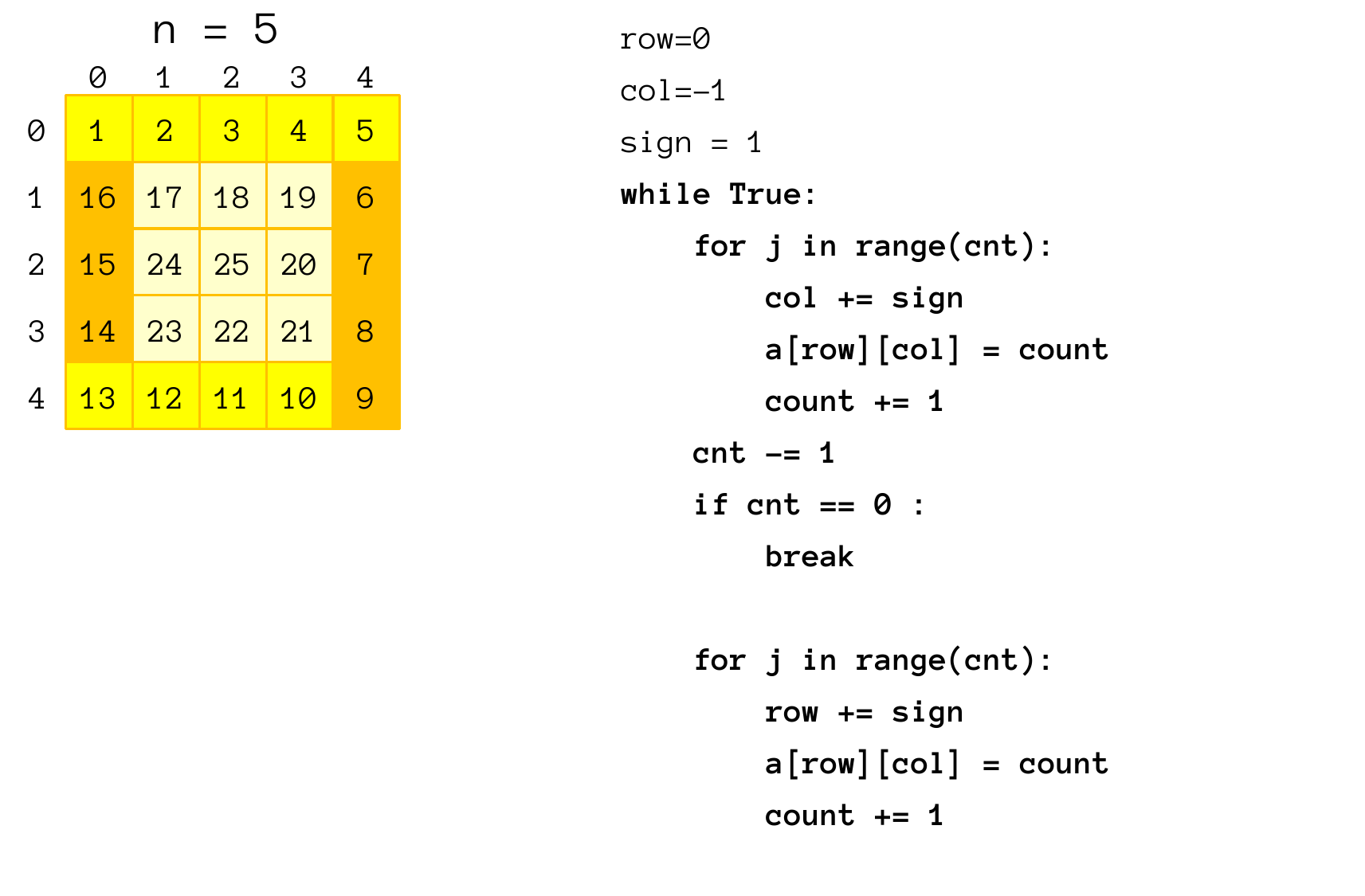

n = int(input("숫자 입력:"))

a = [ [0]*n for i in range(n) ]

row=0
col=-1
sign = 1
while True:
    for j in range(cnt):
        col += sign
        a[row][col] = count
        count += 1
    cnt -= 1
    if cnt == 0 :
        break

    for j in range(cnt):
        row += sign
        a[row][col] = count
        count += 1

    sign = -sign

for i in range(n):
    for j in range(n):
        print( "%2d" % a[i][j], end=' ')
    print()
n = 5
0
1
2
3
4
0
1
2
3
4
5
1
16
17
18
19
6
2
15
24
25
20
7
3
14
23
22
21
8
4
13
12
11
10
9